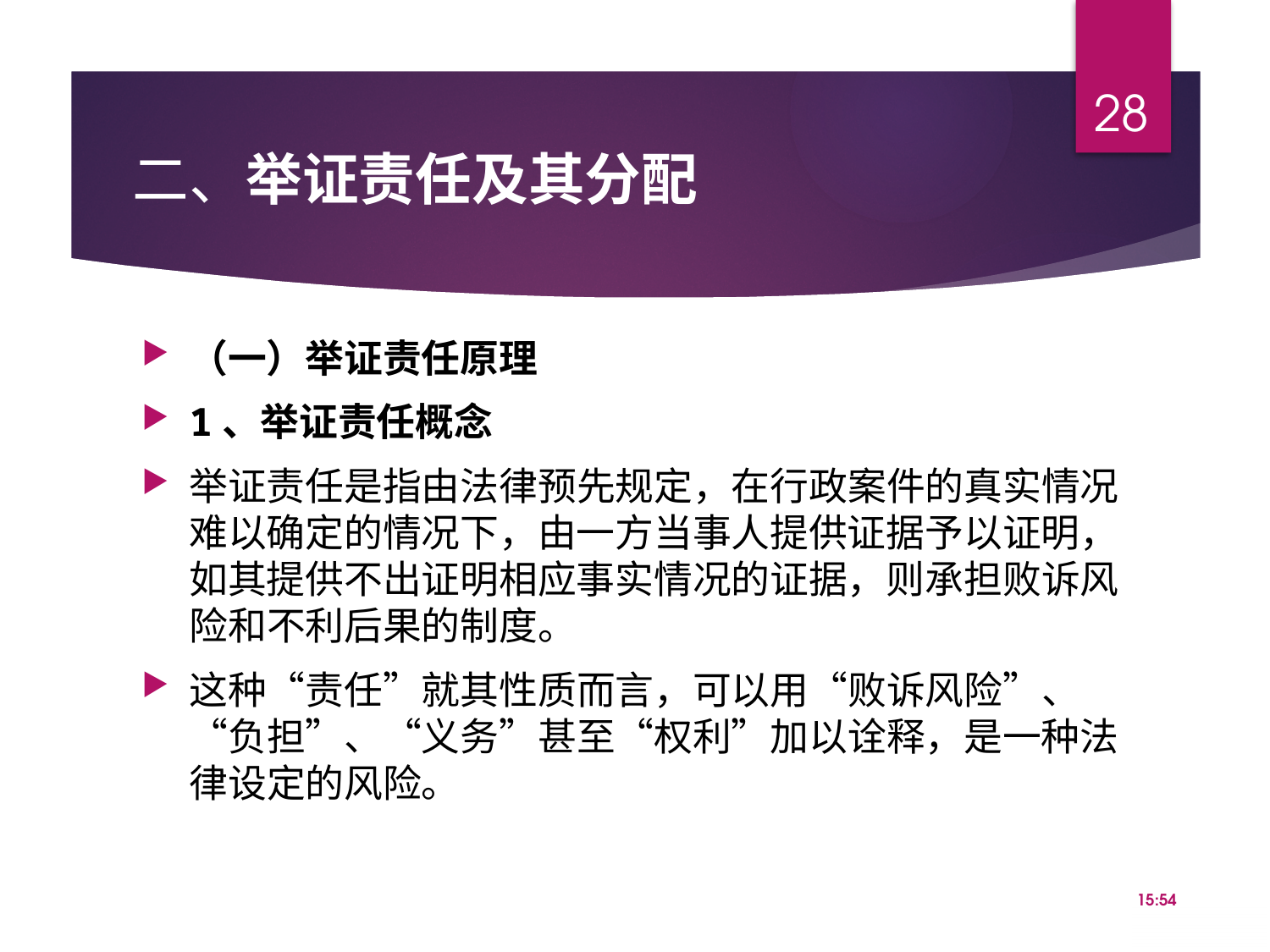

28
# 二、举证责任及其分配
（一）举证责任原理
1、举证责任概念
举证责任是指由法律预先规定，在行政案件的真实情况难以确定的情况下，由一方当事人提供证据予以证明，如其提供不出证明相应事实情况的证据，则承担败诉风险和不利后果的制度。
这种“责任”就其性质而言，可以用“败诉风险”、“负担”、“义务”甚至“权利”加以诠释，是一种法律设定的风险。

15:54